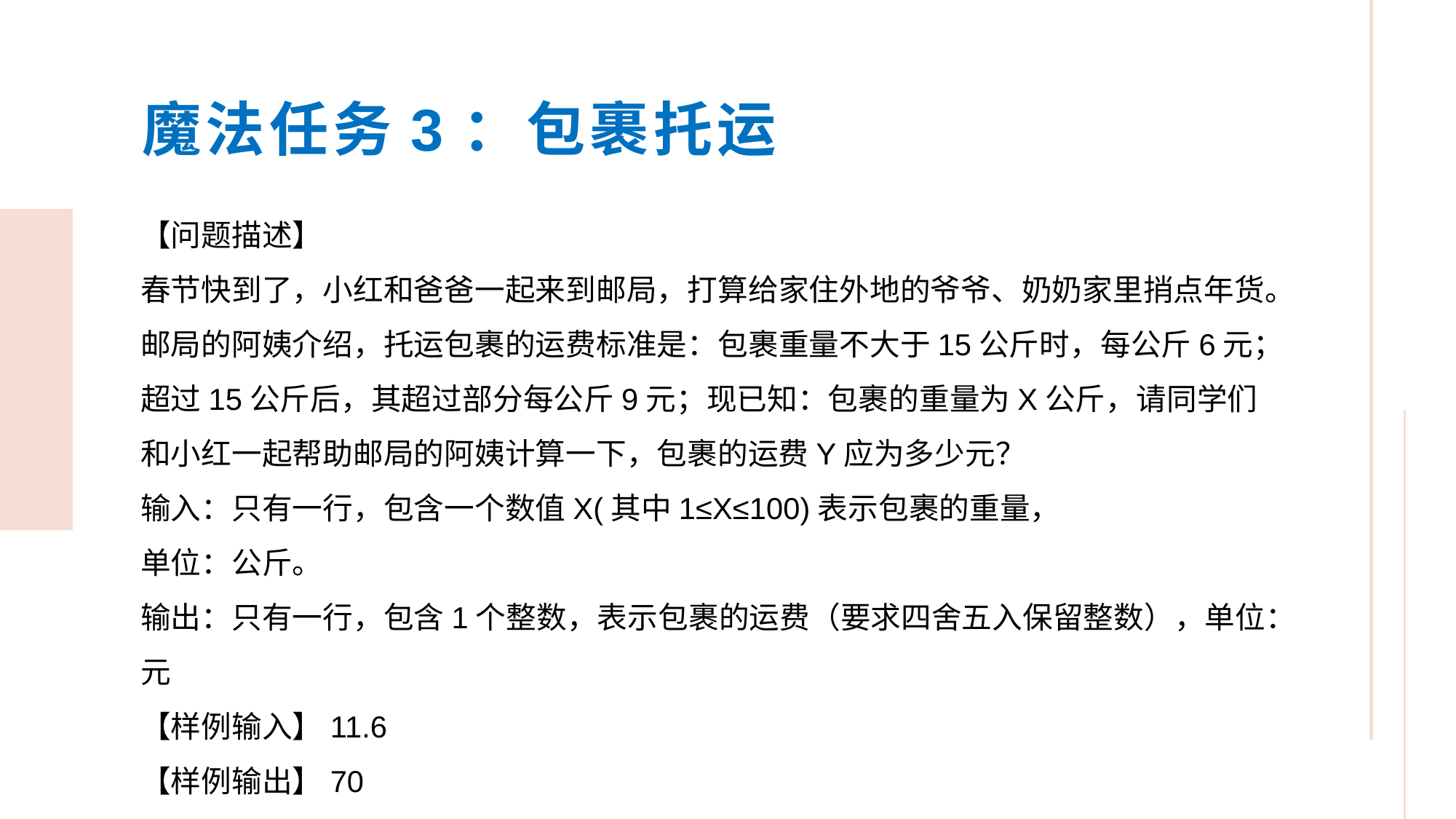

魔法任务3：包裹托运
【问题描述】
春节快到了，小红和爸爸一起来到邮局，打算给家住外地的爷爷、奶奶家里捎点年货。邮局的阿姨介绍，托运包裹的运费标准是：包裹重量不大于15公斤时，每公斤6元；超过15公斤后，其超过部分每公斤9元；现已知：包裹的重量为X公斤，请同学们和小红一起帮助邮局的阿姨计算一下，包裹的运费Y应为多少元？
输入：只有一行，包含一个数值X(其中1≤X≤100)表示包裹的重量，
单位：公斤。
输出：只有一行，包含1个整数，表示包裹的运费（要求四舍五入保留整数），单位：元
【样例输入】11.6
【样例输出】70